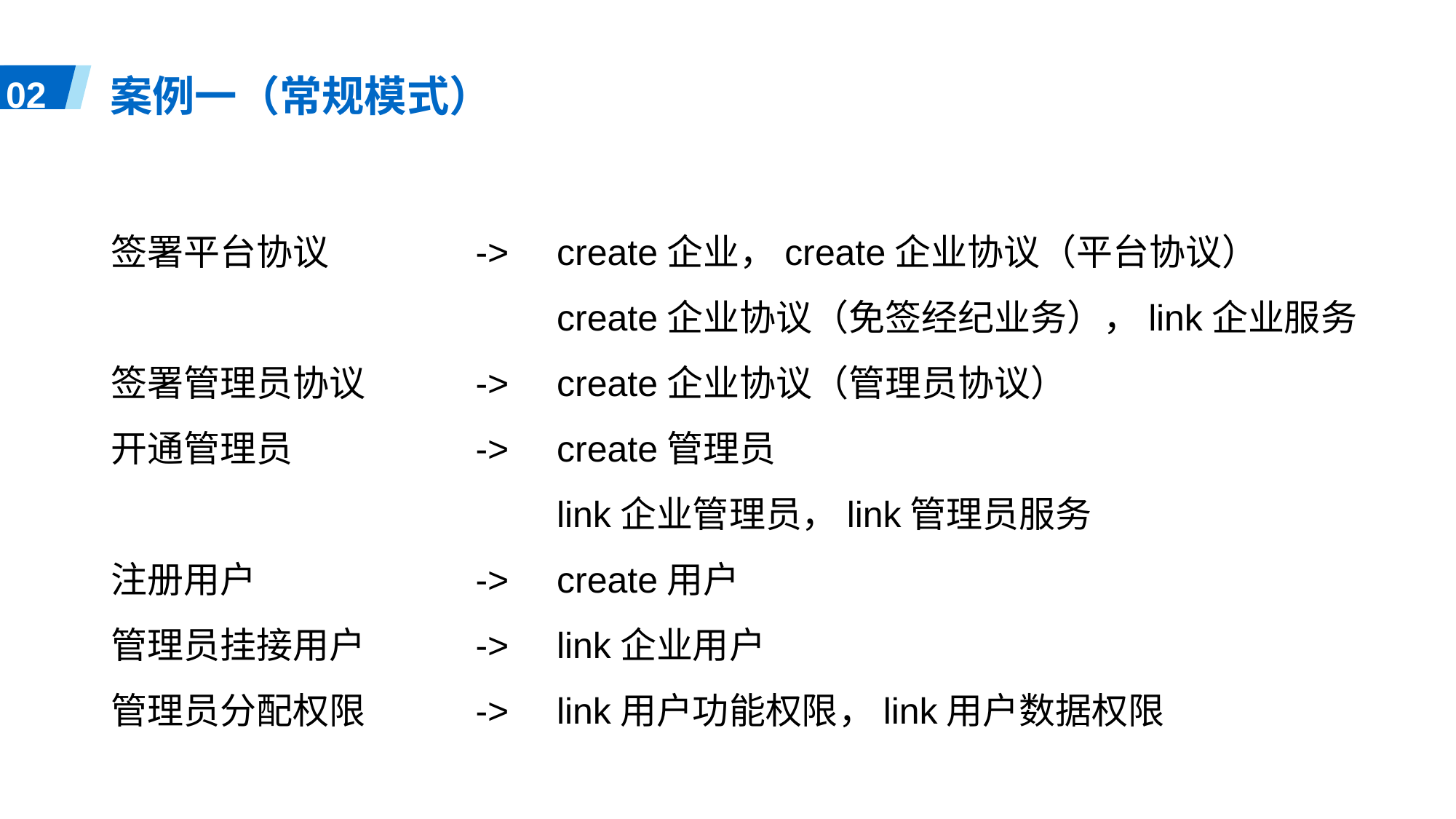

案例一（常规模式）
02

签署平台协议

签署管理员协议
开通管理员

注册用户
管理员挂接用户
管理员分配权限
->

->
->

->
->
->
create企业，create企业协议（平台协议）
create企业协议（免签经纪业务），link企业服务
create企业协议（管理员协议）
create管理员
link企业管理员，link管理员服务
create用户
link企业用户
link用户功能权限，link用户数据权限